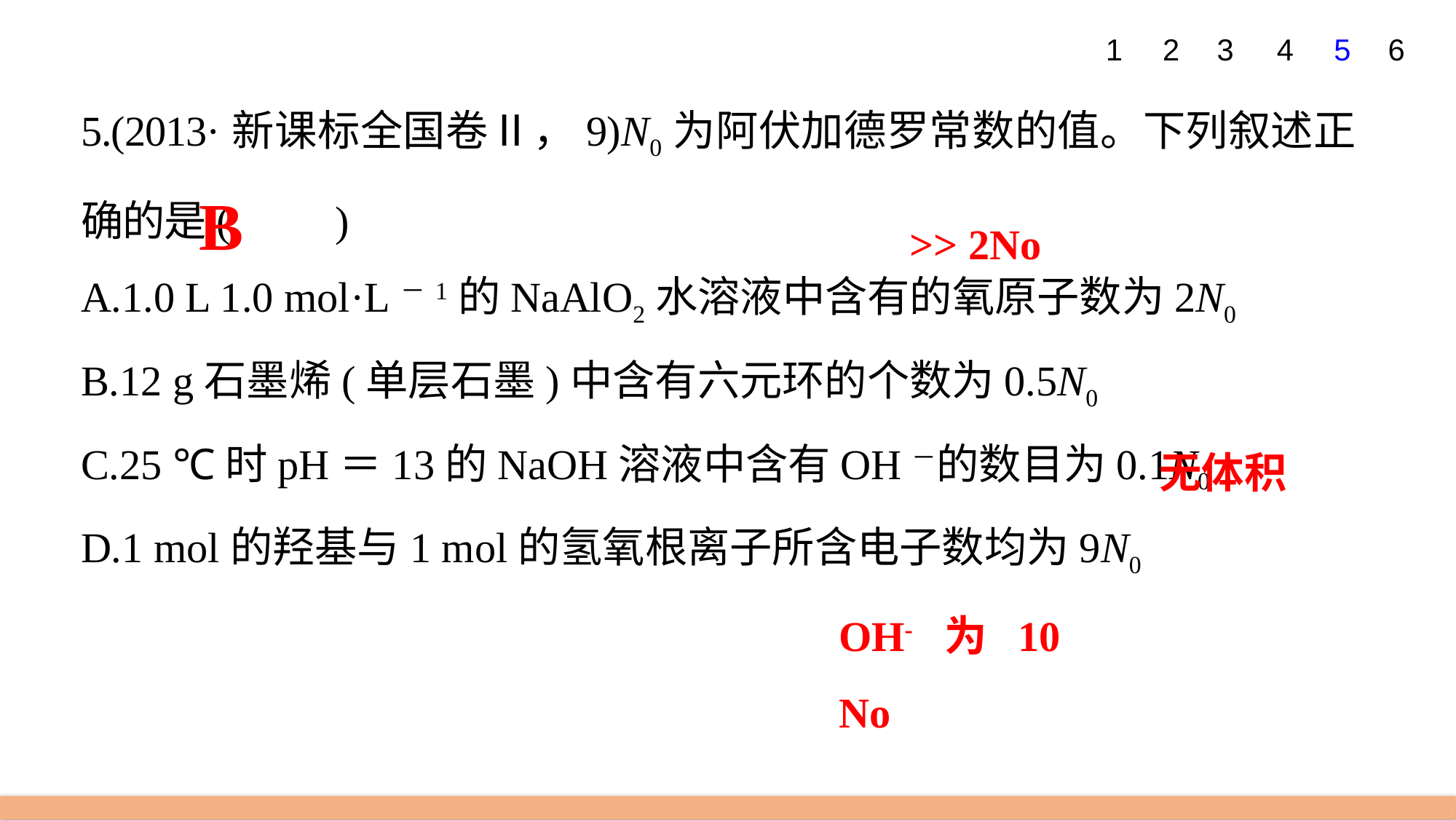

1
2
3
4
5
6
5.(2013·新课标全国卷Ⅱ，9)N0为阿伏加德罗常数的值。下列叙述正确的是(　　)
A.1.0 L 1.0 mol·L－1的NaAlO2水溶液中含有的氧原子数为2N0
B.12 g石墨烯(单层石墨)中含有六元环的个数为0.5N0
C.25 ℃时pH＝13的NaOH溶液中含有OH－的数目为0.1N0
D.1 mol的羟基与1 mol的氢氧根离子所含电子数均为9N0
B
>> 2No
无体积
OH-为10 No